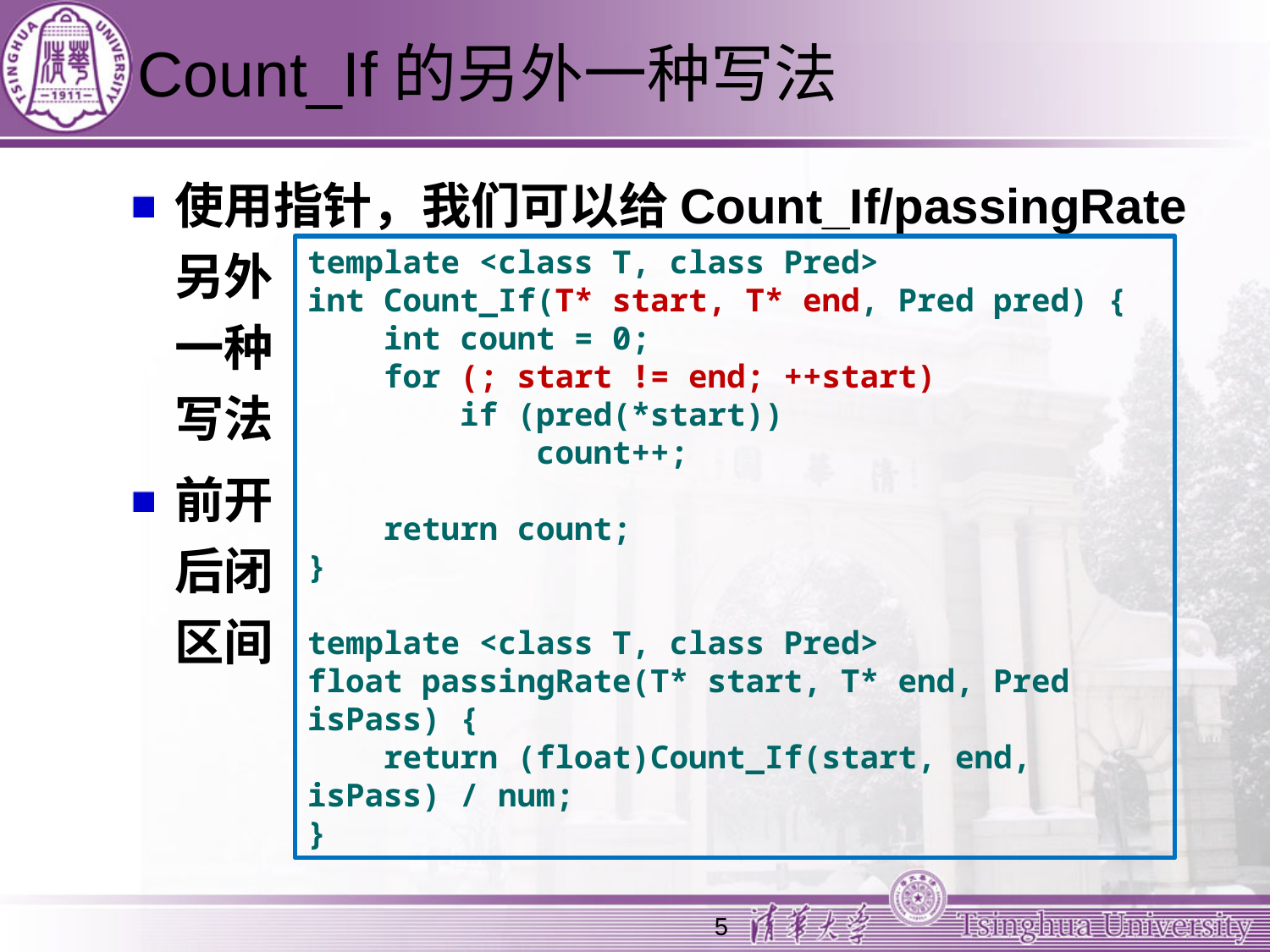

# Count_If的另外一种写法
使用指针，我们可以给Count_If/passingRate另外
一种
写法
前开
后闭
区间

template <class T, class Pred>
int Count_If(T* start, T* end, Pred pred) {
    int count = 0;
    for (; start != end; ++start)
        if (pred(*start))
            count++;

    return count;
}

template <class T, class Pred>
float passingRate(T* start, T* end, Pred isPass) {
    return (float)Count_If(start, end, isPass) / num;
}
5